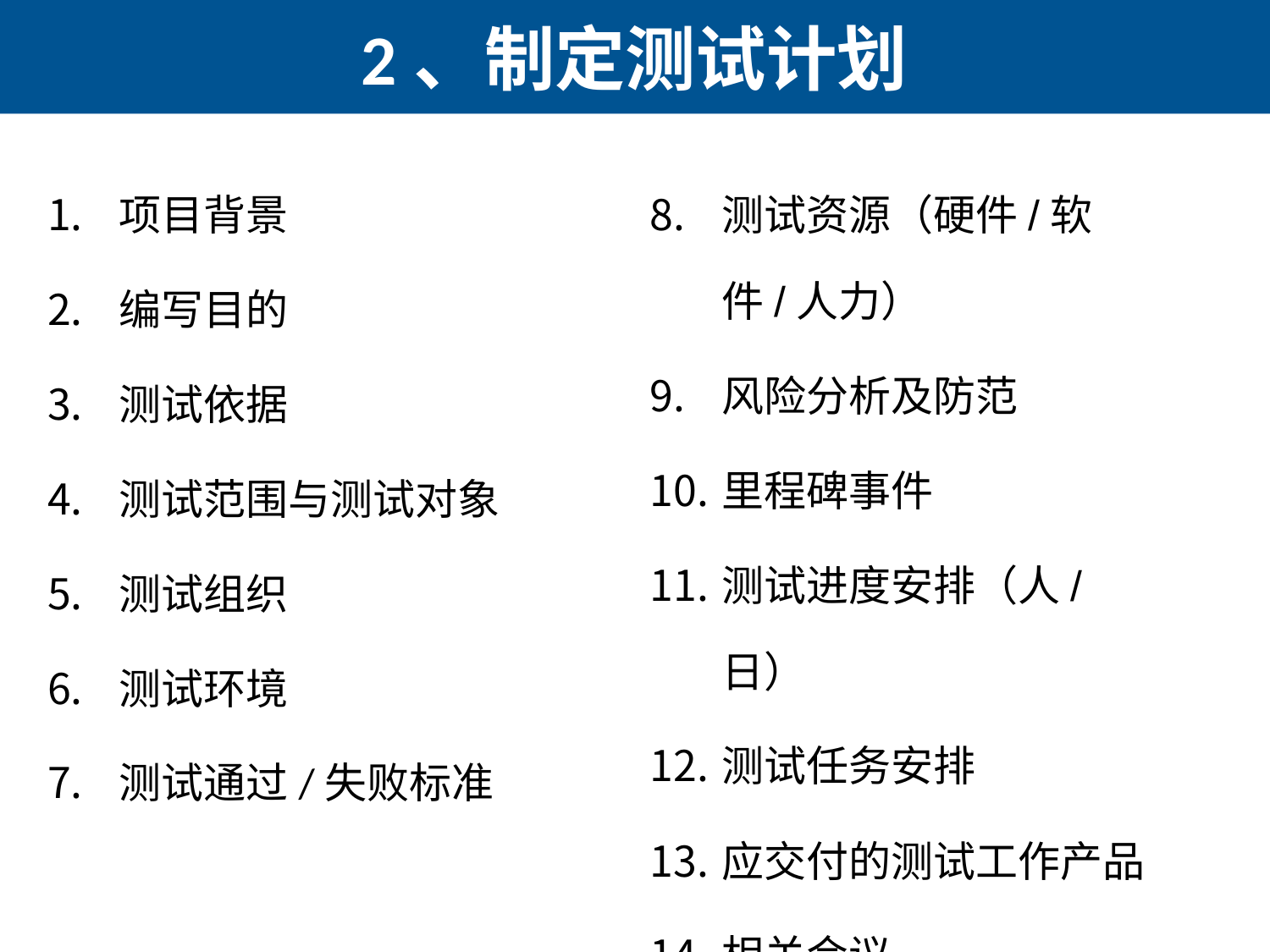

# 2、制定测试计划
项目背景
编写目的
测试依据
测试范围与测试对象
测试组织
测试环境
测试通过/失败标准
测试资源（硬件/软件/人力）
风险分析及防范
里程碑事件
测试进度安排（人/日）
测试任务安排
应交付的测试工作产品
相关会议